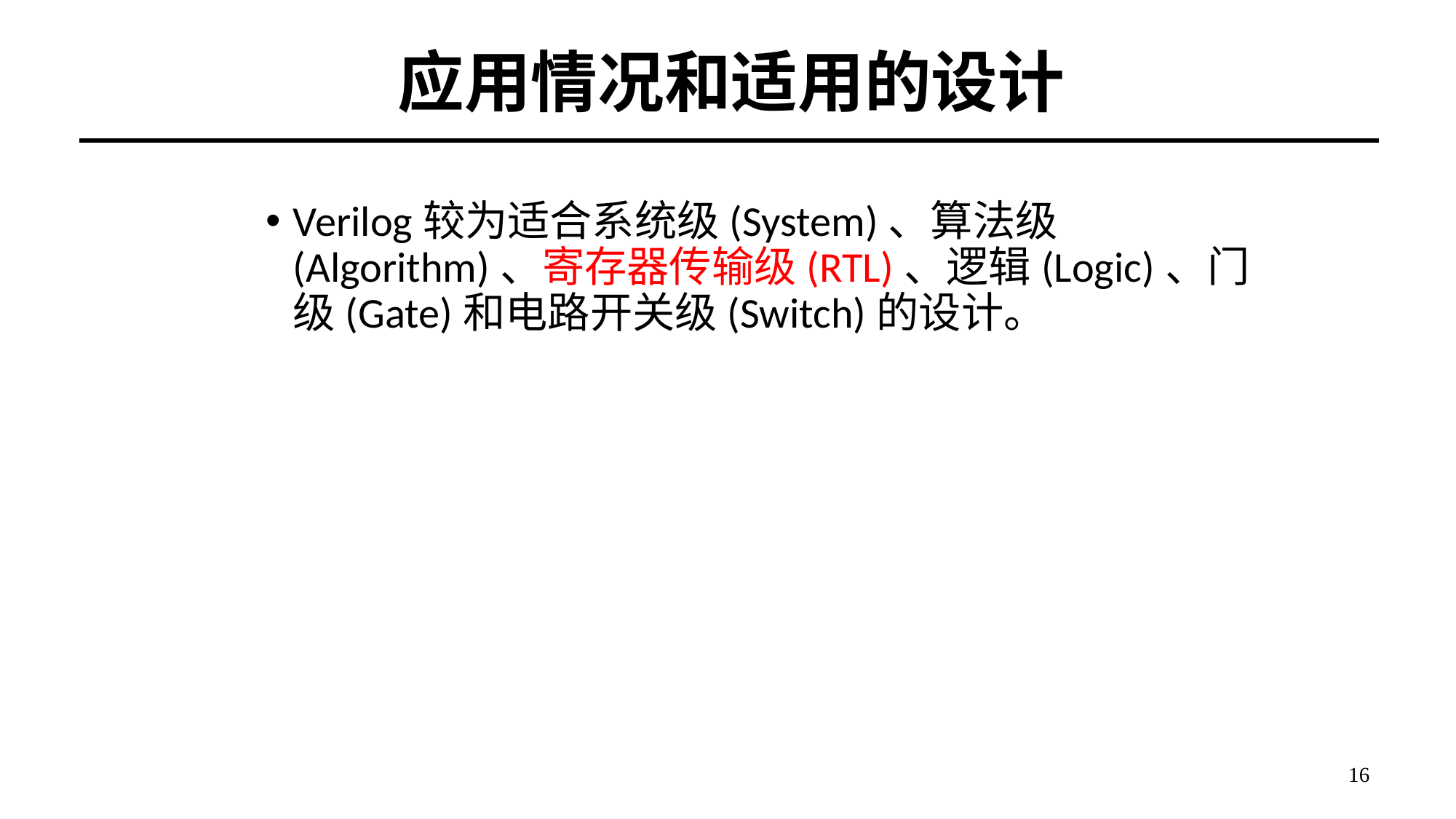

# 应用情况和适用的设计
Verilog较为适合系统级(System)、算法级(Algorithm)、寄存器传输级(RTL)、逻辑(Logic)、门级(Gate)和电路开关级(Switch)的设计。
16